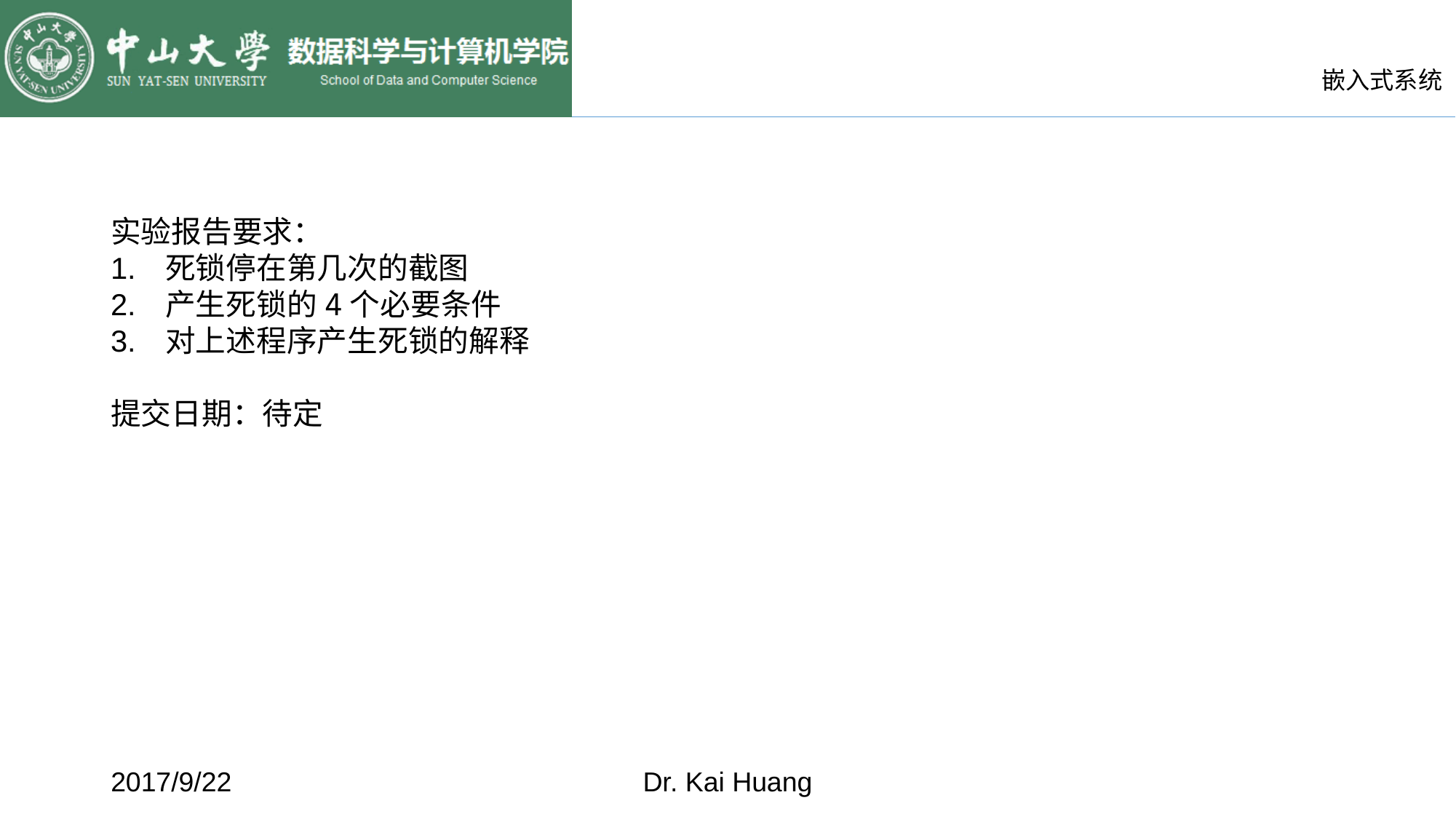

实验报告要求：
死锁停在第几次的截图
产生死锁的4个必要条件
对上述程序产生死锁的解释

提交日期：待定

2017/9/22
Dr. Kai Huang